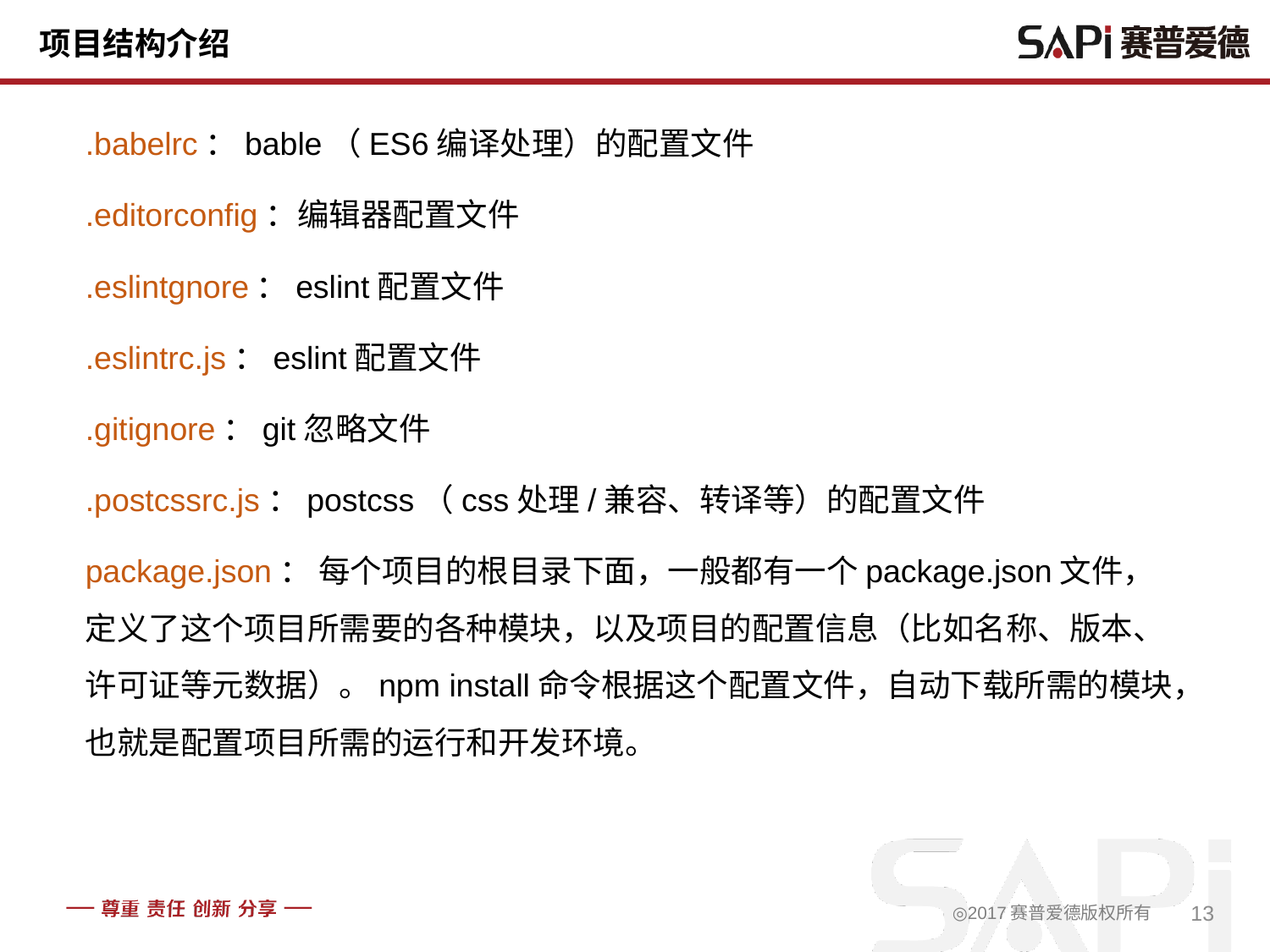

# 项目结构介绍
.babelrc：bable（ES6编译处理）的配置文件
.editorconfig：编辑器配置文件
.eslintgnore：eslint配置文件
.eslintrc.js：eslint配置文件
.gitignore：git忽略文件
.postcssrc.js：postcss（css处理/兼容、转译等）的配置文件
package.json： 每个项目的根目录下面，一般都有一个package.json文件，定义了这个项目所需要的各种模块，以及项目的配置信息（比如名称、版本、许可证等元数据）。npm install命令根据这个配置文件，自动下载所需的模块，也就是配置项目所需的运行和开发环境。
13